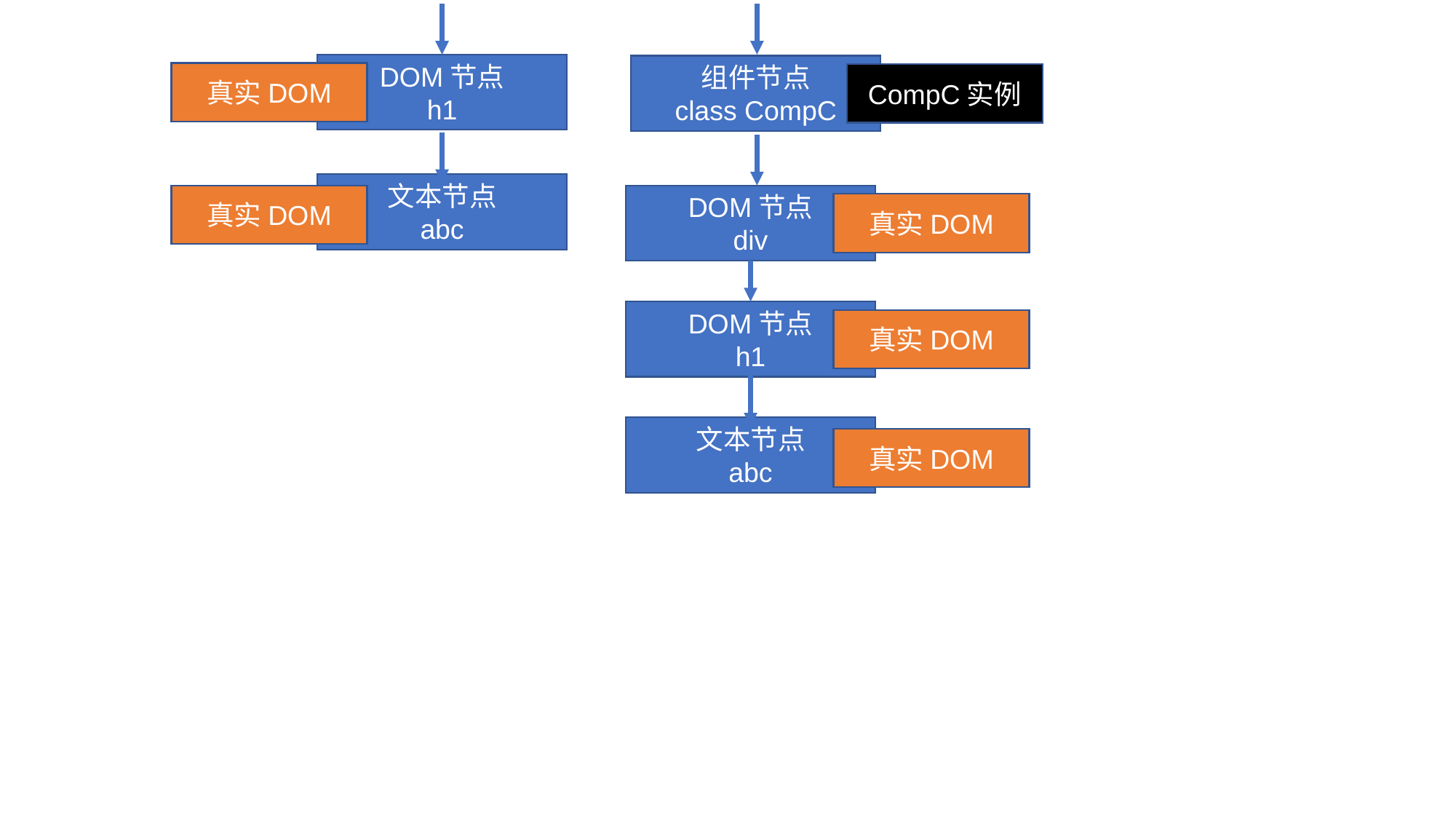

DOM节点
h1
组件节点
class CompC
真实DOM
CompC实例
文本节点
abc
真实DOM
DOM节点
div
真实DOM
DOM节点
h1
真实DOM
文本节点
abc
真实DOM